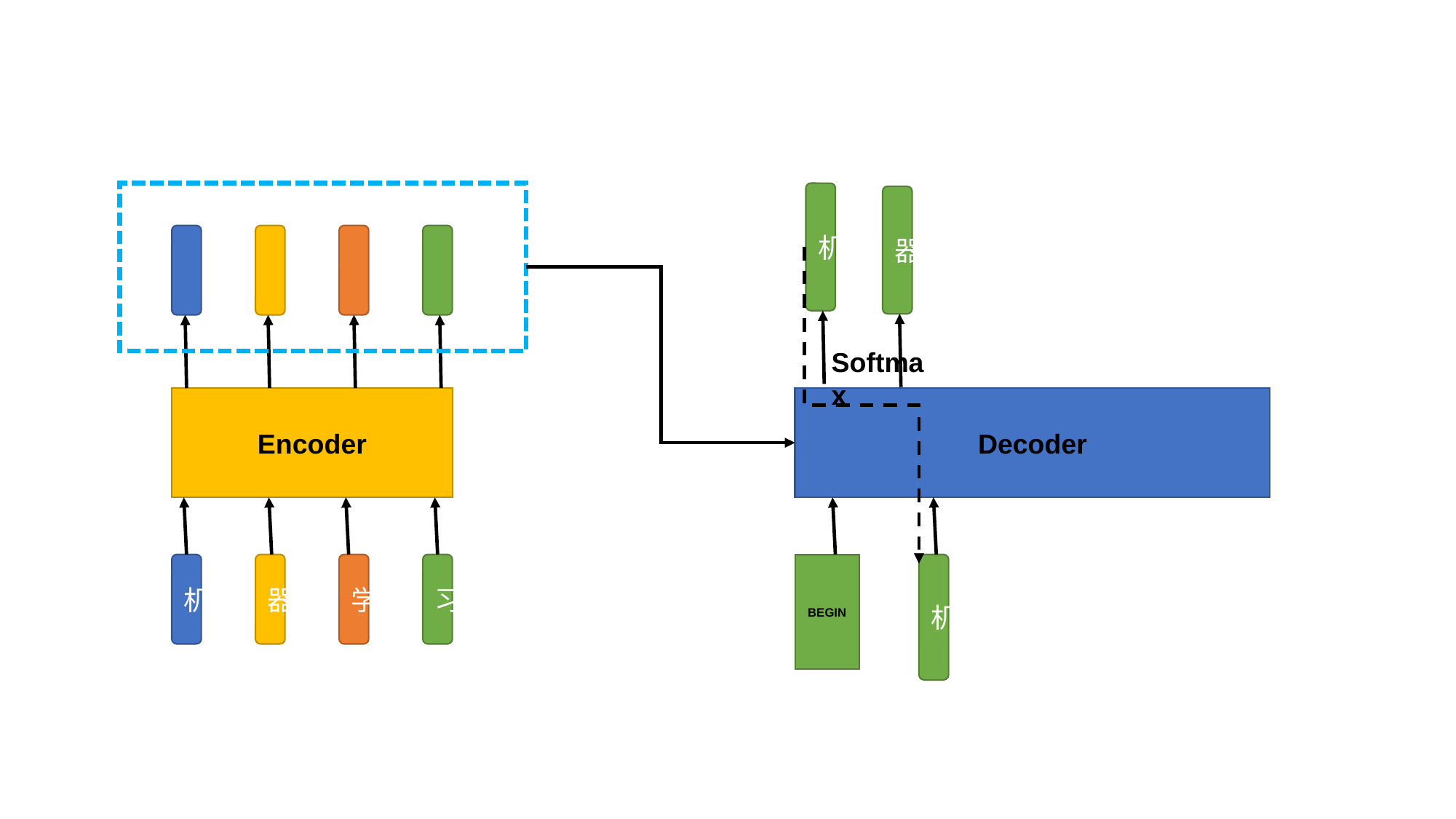

机
器

Softmax
Decoder
Encoder
BEGIN
机
机
器
学
习